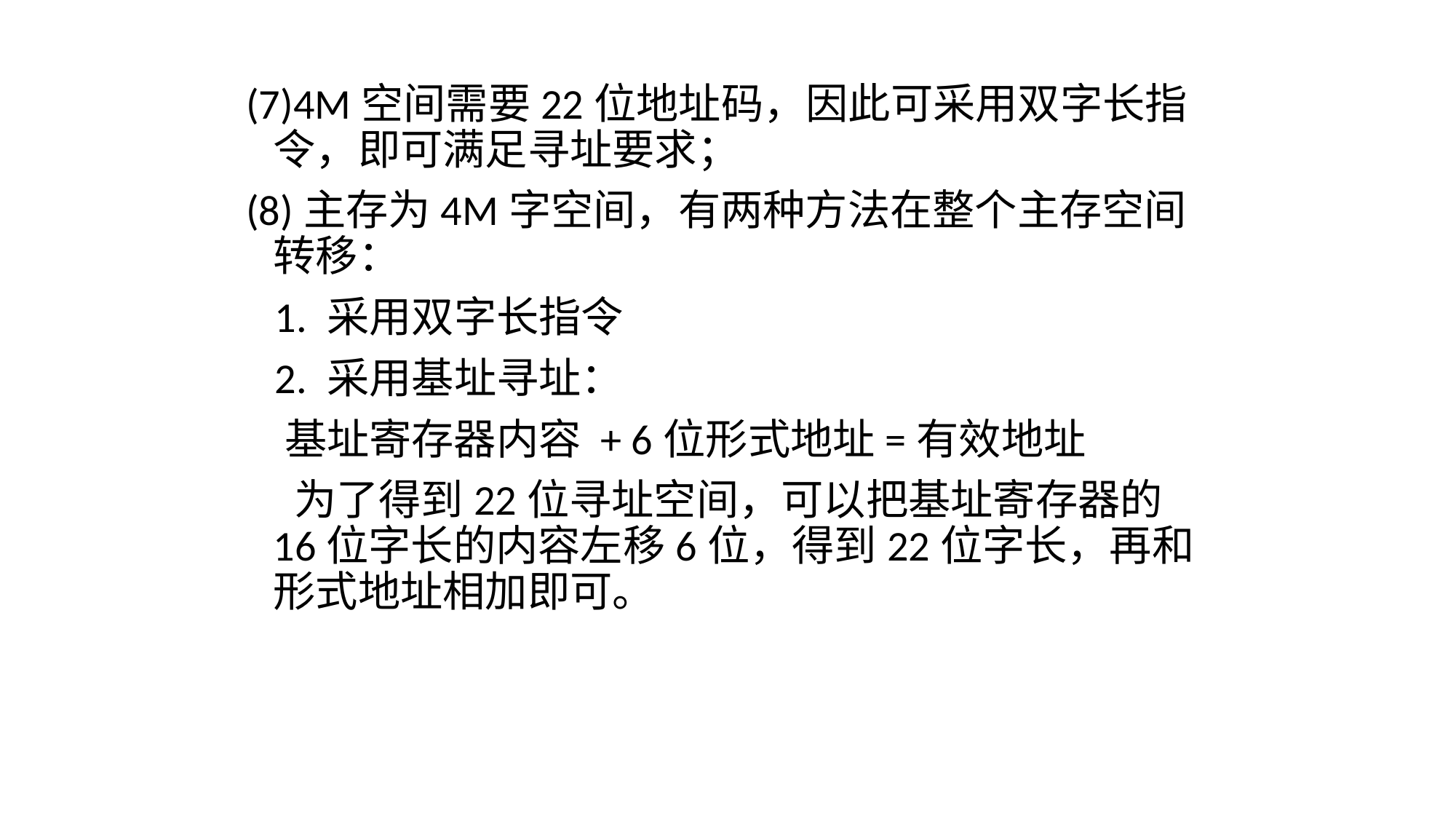

(7)4M空间需要22位地址码，因此可采用双字长指令，即可满足寻址要求；
(8)主存为4M字空间，有两种方法在整个主存空间转移：
   1. 采用双字长指令
   2. 采用基址寻址：
   基址寄存器内容 + 6位形式地址=有效地址
    为了得到22位寻址空间，可以把基址寄存器的16位字长的内容左移6位，得到22位字长，再和形式地址相加即可。